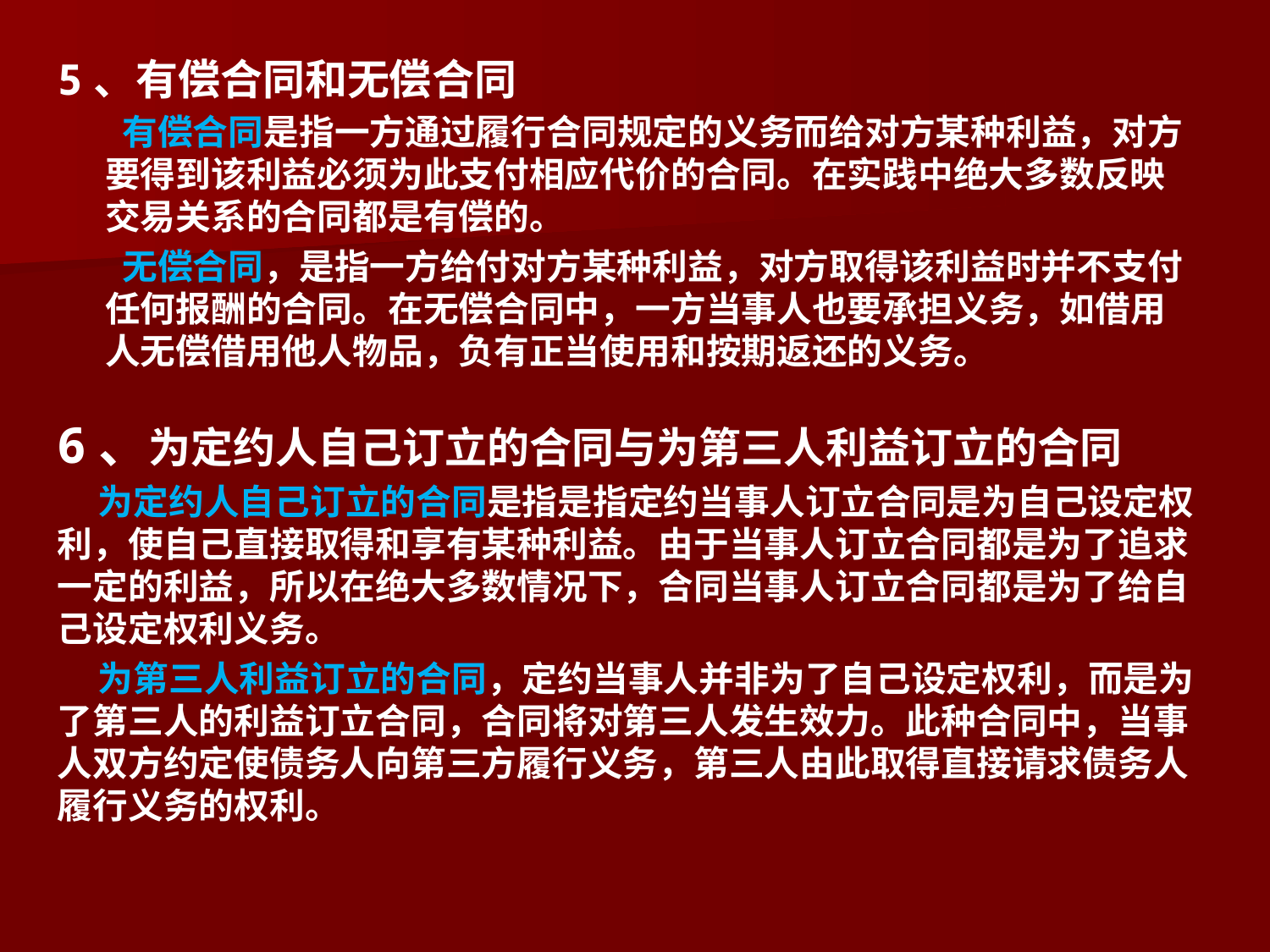

5、有偿合同和无偿合同
       有偿合同是指一方通过履行合同规定的义务而给对方某种利益，对方要得到该利益必须为此支付相应代价的合同。在实践中绝大多数反映交易关系的合同都是有偿的。
       无偿合同，是指一方给付对方某种利益，对方取得该利益时并不支付任何报酬的合同。在无偿合同中，一方当事人也要承担义务，如借用人无偿借用他人物品，负有正当使用和按期返还的义务。

6、为定约人自己订立的合同与为第三人利益订立的合同
    为定约人自己订立的合同是指是指定约当事人订立合同是为自己设定权利，使自己直接取得和享有某种利益。由于当事人订立合同都是为了追求一定的利益，所以在绝大多数情况下，合同当事人订立合同都是为了给自己设定权利义务。
    为第三人利益订立的合同，定约当事人并非为了自己设定权利，而是为了第三人的利益订立合同，合同将对第三人发生效力。此种合同中，当事人双方约定使债务人向第三方履行义务，第三人由此取得直接请求债务人履行义务的权利。
12